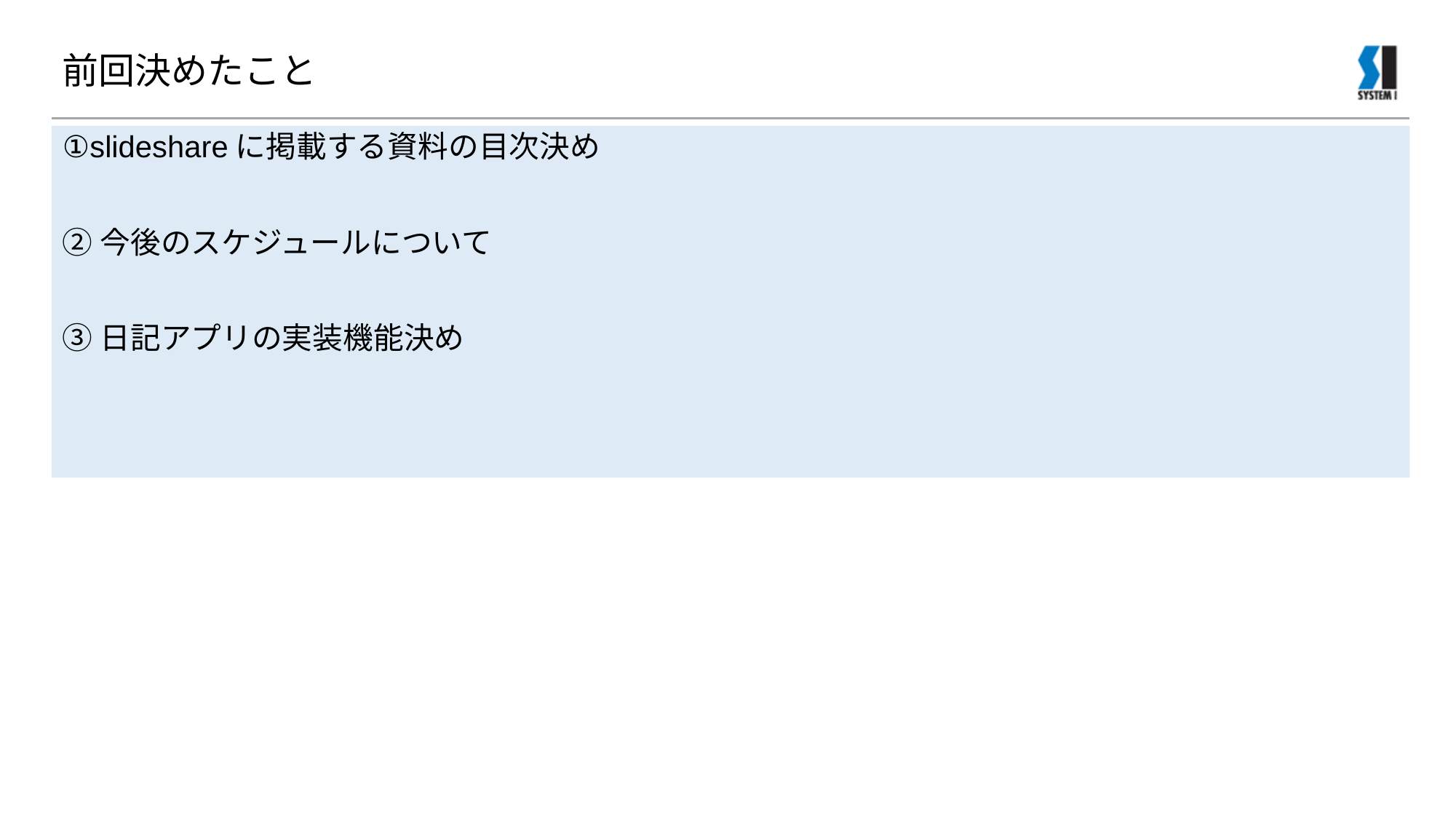

# 前回決めたこと
①slideshareに掲載する資料の目次決め

②今後のスケジュールについて

③日記アプリの実装機能決め